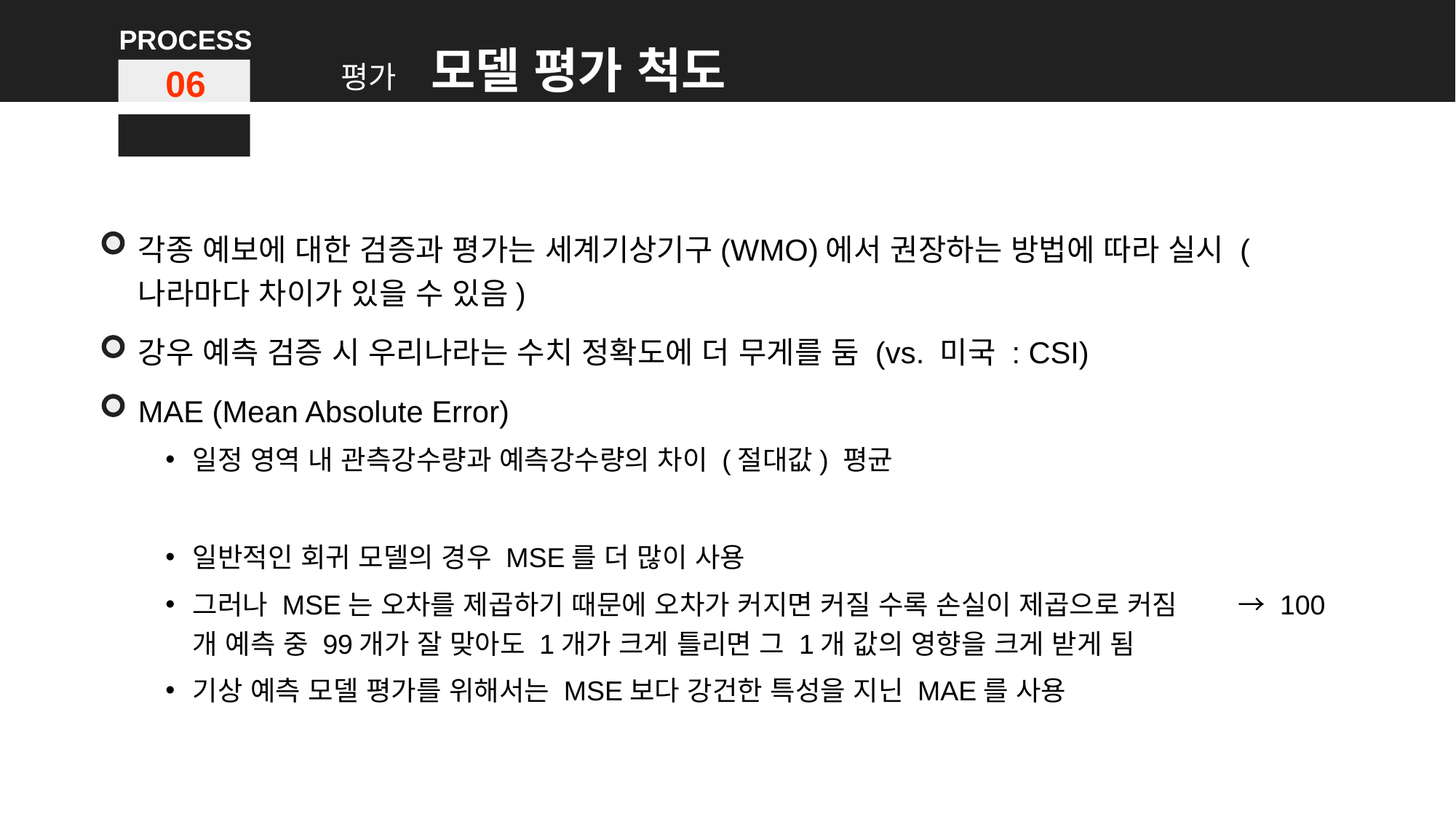

PROCESS

평가    모델 평가 척도
06

각종 예보에 대한 검증과 평가는 세계기상기구(WMO)에서 권장하는 방법에 따라 실시 (나라마다 차이가 있을 수 있음)
강우 예측 검증 시 우리나라는 수치 정확도에 더 무게를 둠 (vs. 미국 : CSI)
MAE (Mean Absolute Error)
일정 영역 내 관측강수량과 예측강수량의 차이 (절대값) 평균

일반적인 회귀 모델의 경우 MSE를 더 많이 사용
그러나 MSE는 오차를 제곱하기 때문에 오차가 커지면 커질 수록 손실이 제곱으로 커짐        → 100개 예측 중 99개가 잘 맞아도 1개가 크게 틀리면 그 1개 값의 영향을 크게 받게 됨
기상 예측 모델 평가를 위해서는 MSE보다 강건한 특성을 지닌 MAE를 사용